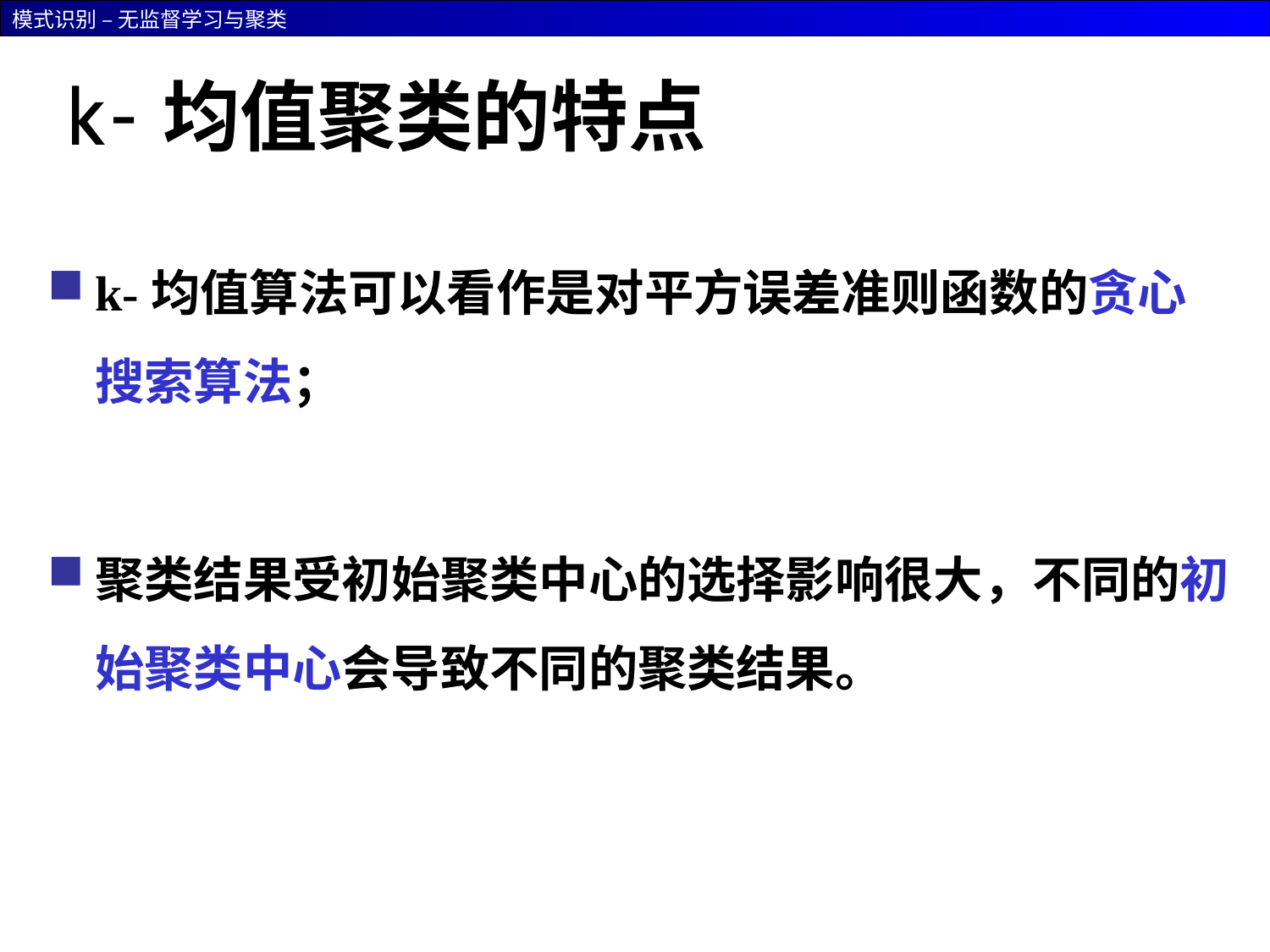

# k-均值聚类的特点
k-均值算法可以看作是对平方误差准则函数的贪心搜索算法；

聚类结果受初始聚类中心的选择影响很大，不同的初始聚类中心会导致不同的聚类结果。